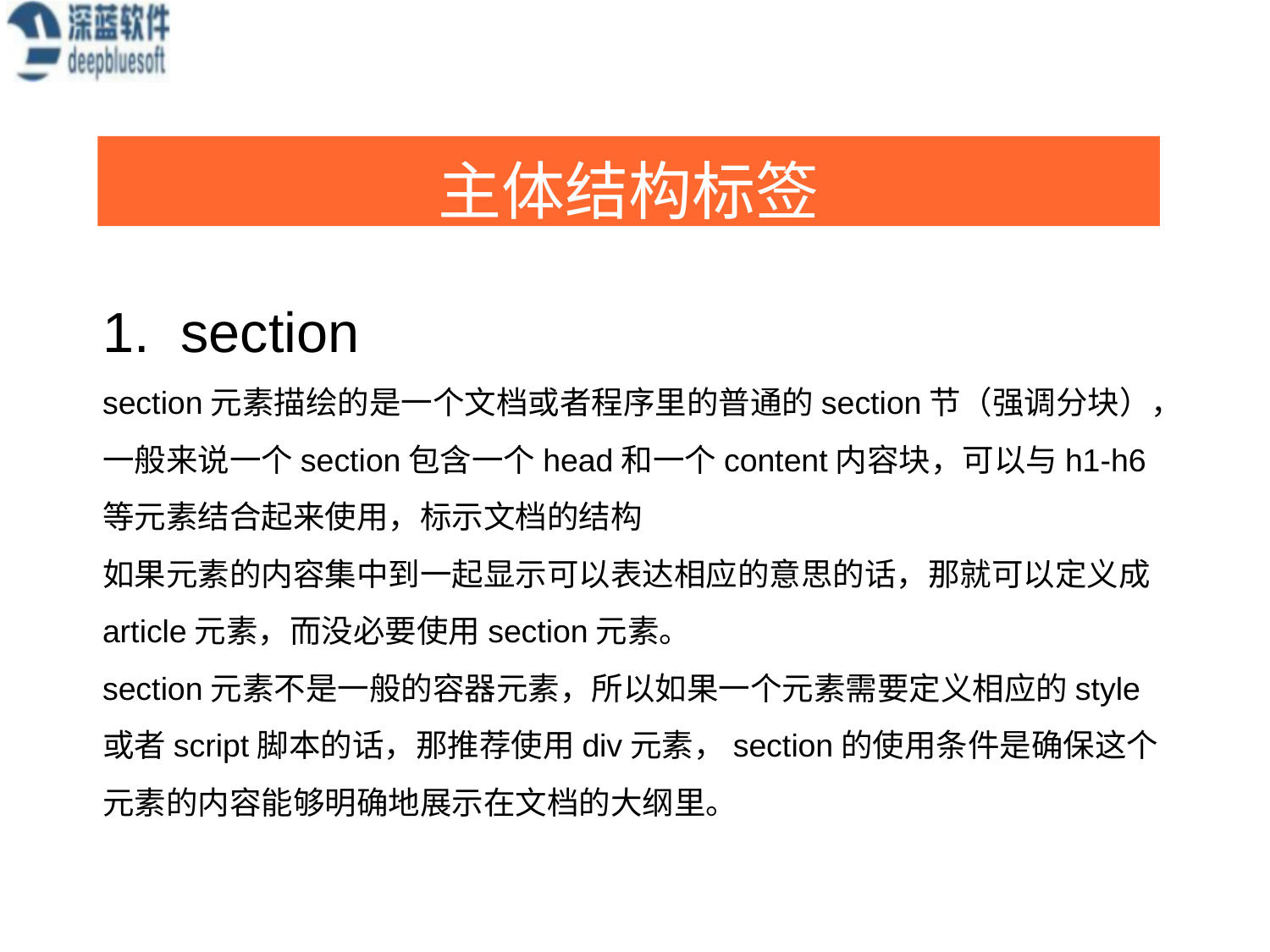

主体结构标签
1.  section
section元素描绘的是一个文档或者程序里的普通的section节（强调分块），一般来说一个section包含一个head和一个content内容块，可以与h1-h6等元素结合起来使用，标示文档的结构
如果元素的内容集中到一起显示可以表达相应的意思的话，那就可以定义成article元素，而没必要使用section元素。
section元素不是一般的容器元素，所以如果一个元素需要定义相应的style或者script脚本的话，那推荐使用div元素，section的使用条件是确保这个元素的内容能够明确地展示在文档的大纲里。